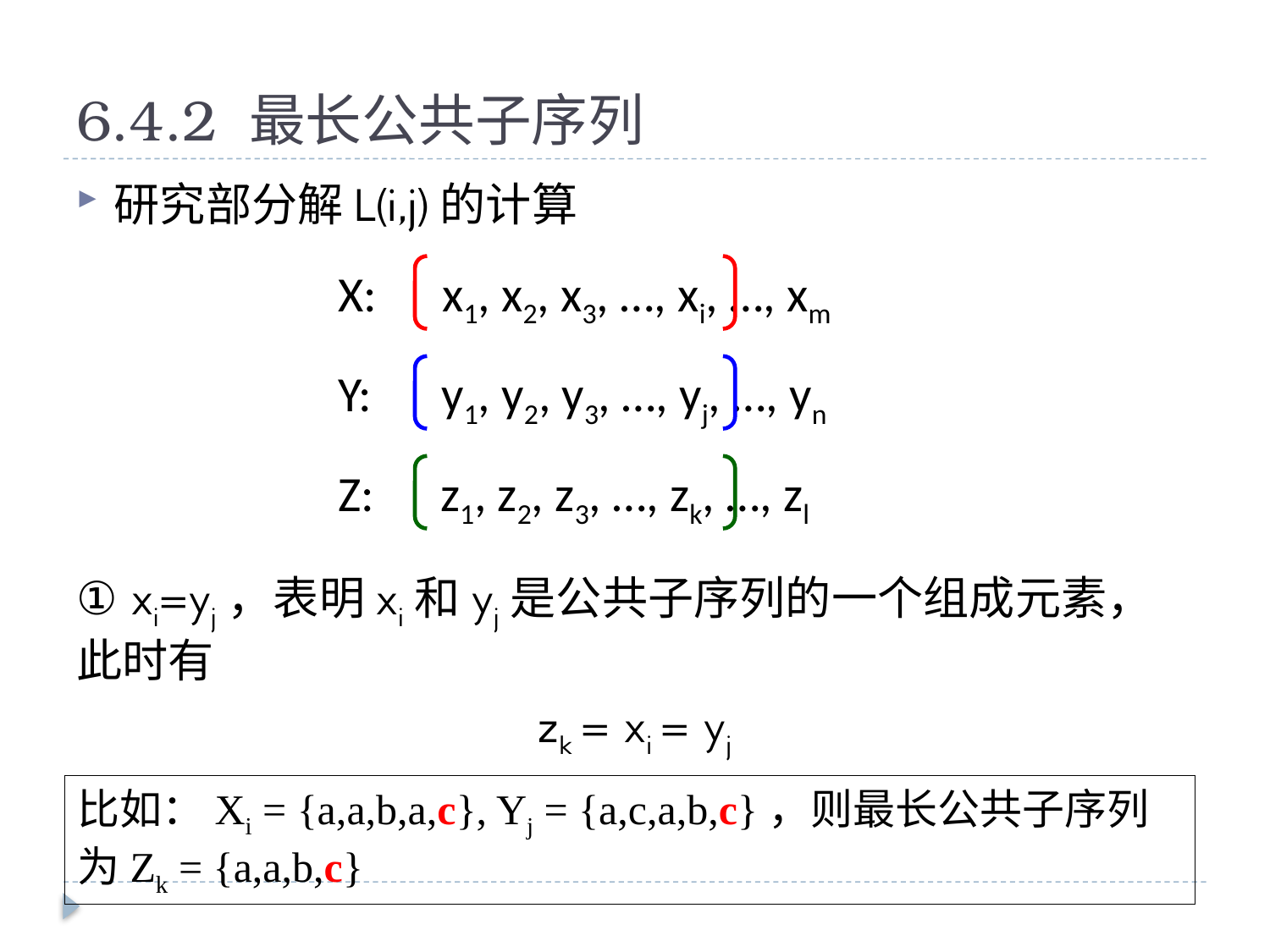

# 6.4.2 最长公共子序列
研究部分解L(i,j)的计算

① xi=yj，表明xi和yj是公共子序列的一个组成元素，此时有
zk = xi = yj

X:
x1, x2, x3, …, xi, …, xm

Y:
y1, y2, y3, …, yj, …, yn

Z:
z1, z2, z3, …, zk, …, zl

比如：Xi = {a,a,b,a,c}, Yj = {a,c,a,b,c}，则最长公共子序列为Zk = {a,a,b,c}